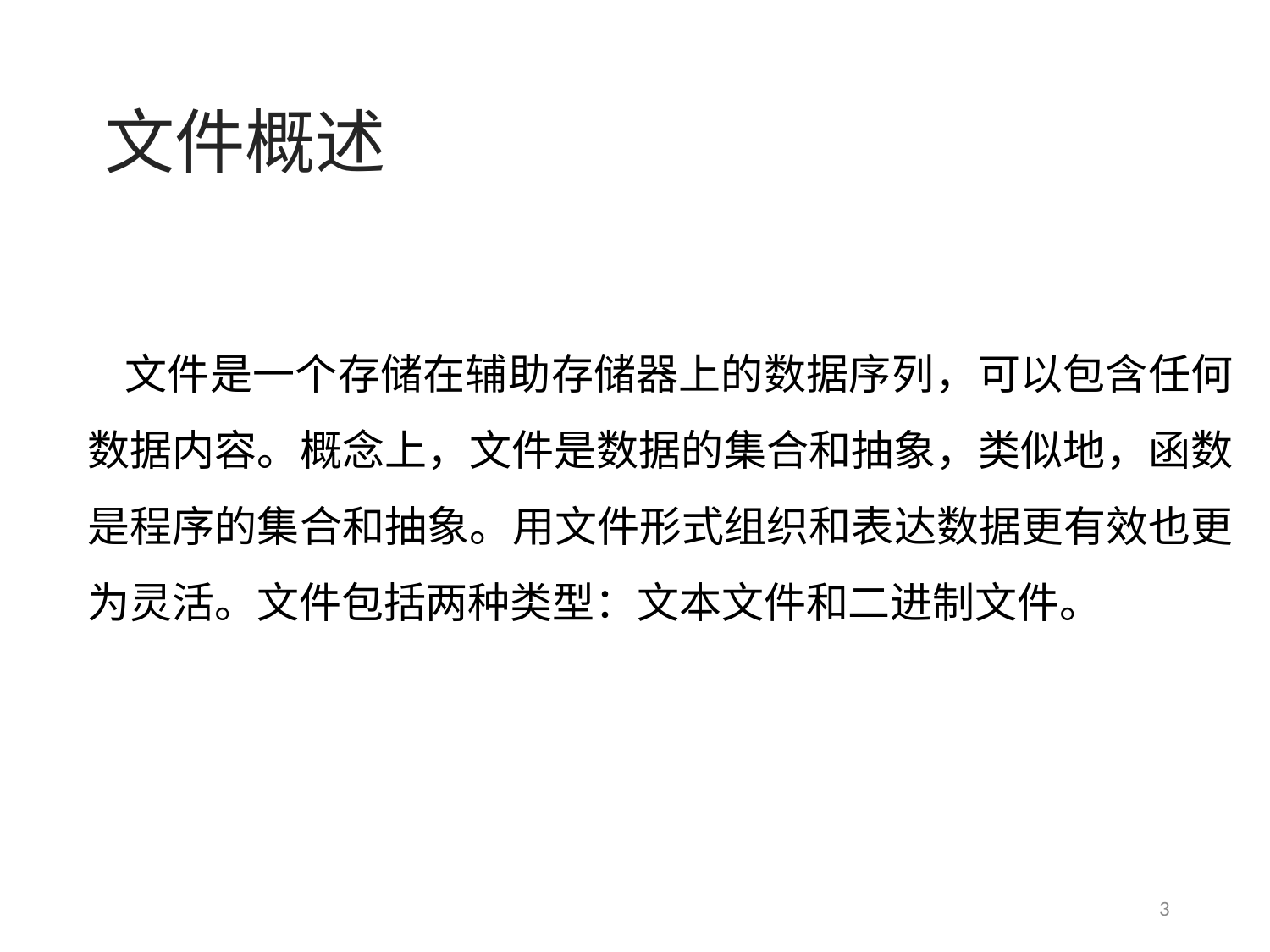

# 文件概述
文件是一个存储在辅助存储器上的数据序列，可以包含任何 数据内容。概念上，文件是数据的集合和抽象，类似地，函数 是程序的集合和抽象。用文件形式组织和表达数据更有效也更 为灵活。文件包括两种类型：文本文件和二进制文件。
3